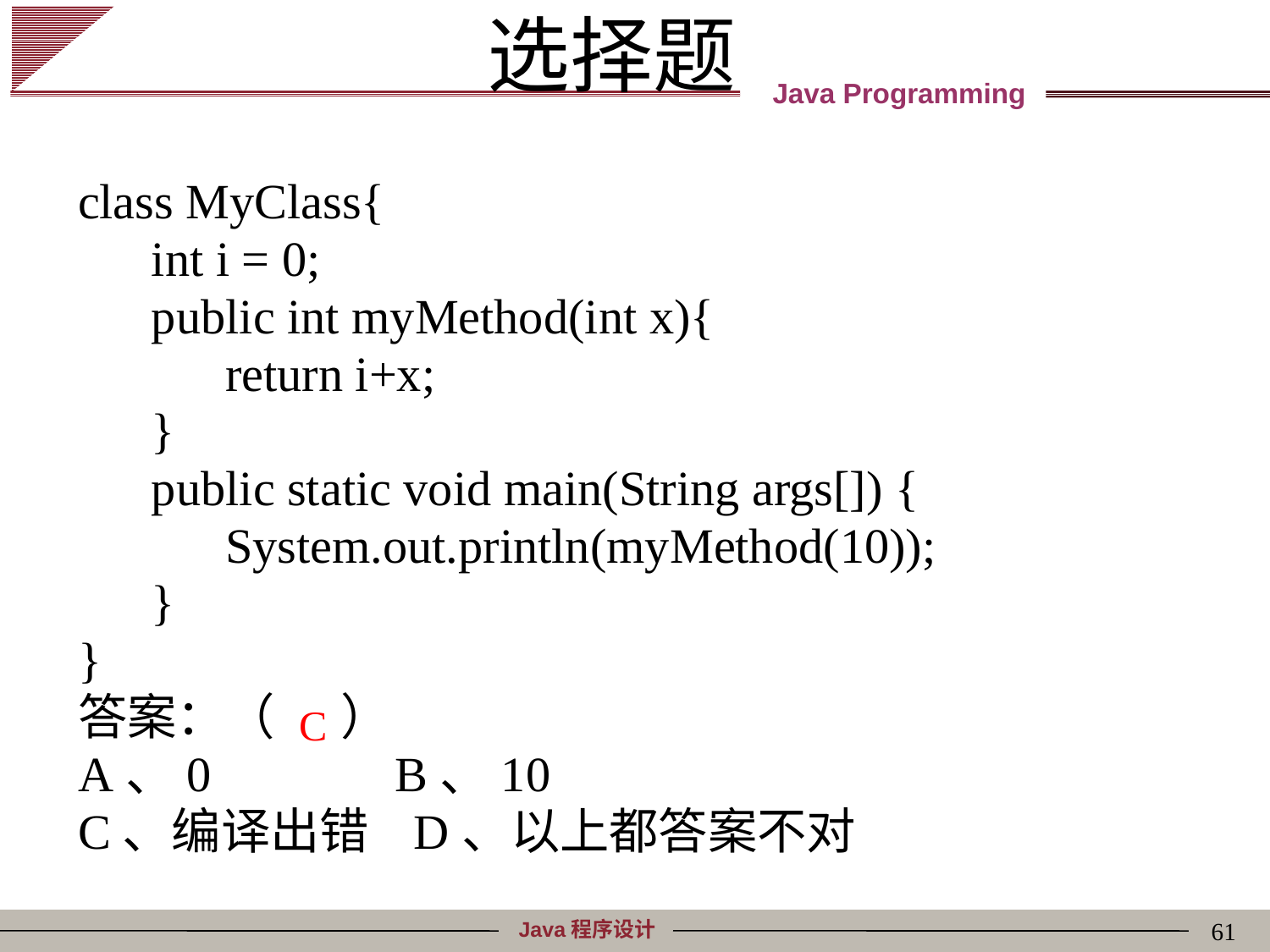

选择题

class MyClass{
      int i = 0;
      public int myMethod(int x){
            return i+x;
      }
      public static void main(String args[]) {
            System.out.println(myMethod(10));
      }
}
答案：（      ）
A、0               B、10
C、编译出错   D、以上都答案不对
C